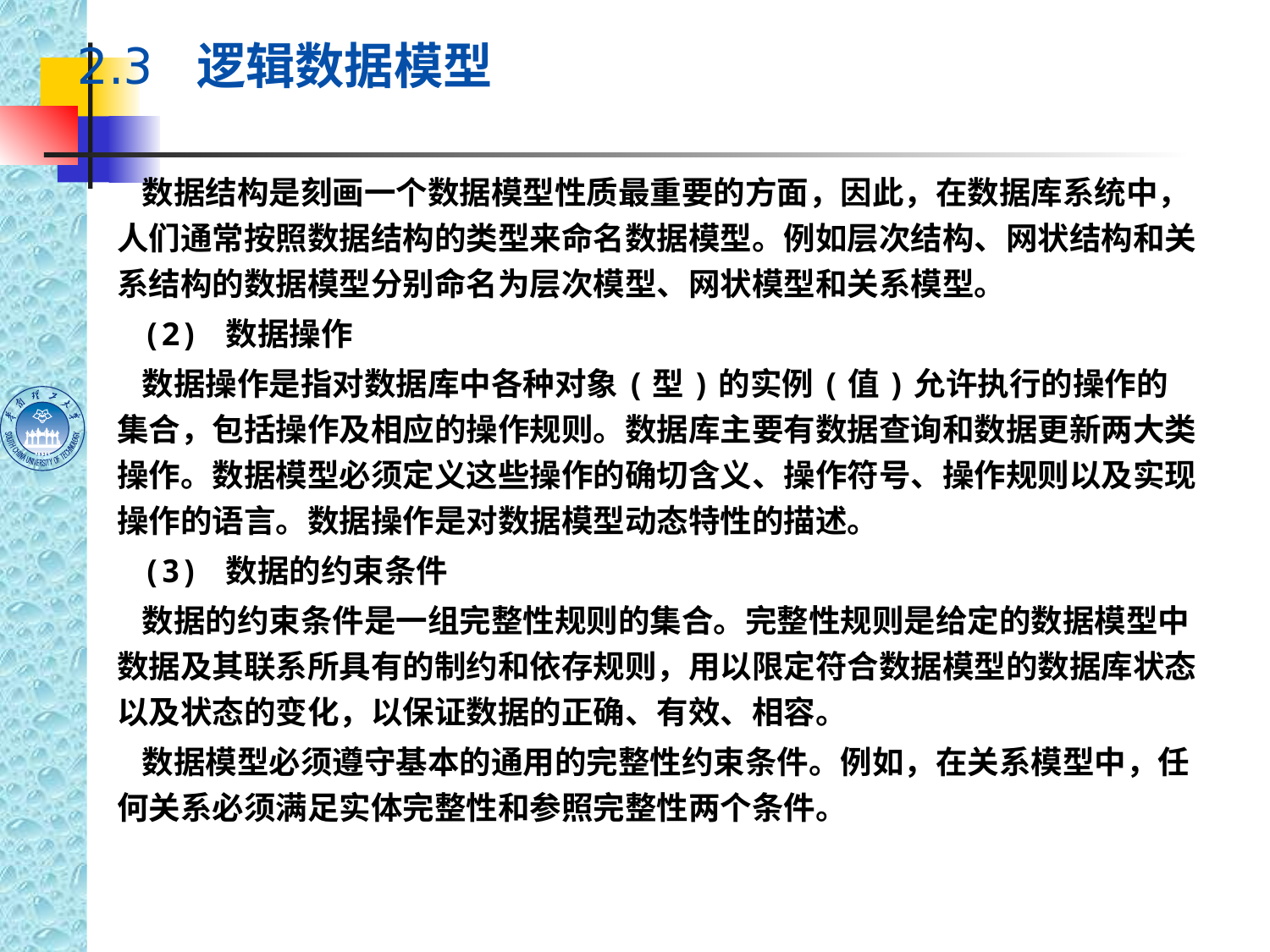

#
2.3  逻辑数据模型
数据结构是刻画一个数据模型性质最重要的方面，因此，在数据库系统中，人们通常按照数据结构的类型来命名数据模型。例如层次结构、网状结构和关系结构的数据模型分别命名为层次模型、网状模型和关系模型。
(2) 数据操作
数据操作是指对数据库中各种对象(型)的实例(值)允许执行的操作的集合，包括操作及相应的操作规则。数据库主要有数据查询和数据更新两大类操作。数据模型必须定义这些操作的确切含义、操作符号、操作规则以及实现操作的语言。数据操作是对数据模型动态特性的描述。
(3) 数据的约束条件
数据的约束条件是一组完整性规则的集合。完整性规则是给定的数据模型中数据及其联系所具有的制约和依存规则，用以限定符合数据模型的数据库状态以及状态的变化，以保证数据的正确、有效、相容。
数据模型必须遵守基本的通用的完整性约束条件。例如，在关系模型中，任何关系必须满足实体完整性和参照完整性两个条件。